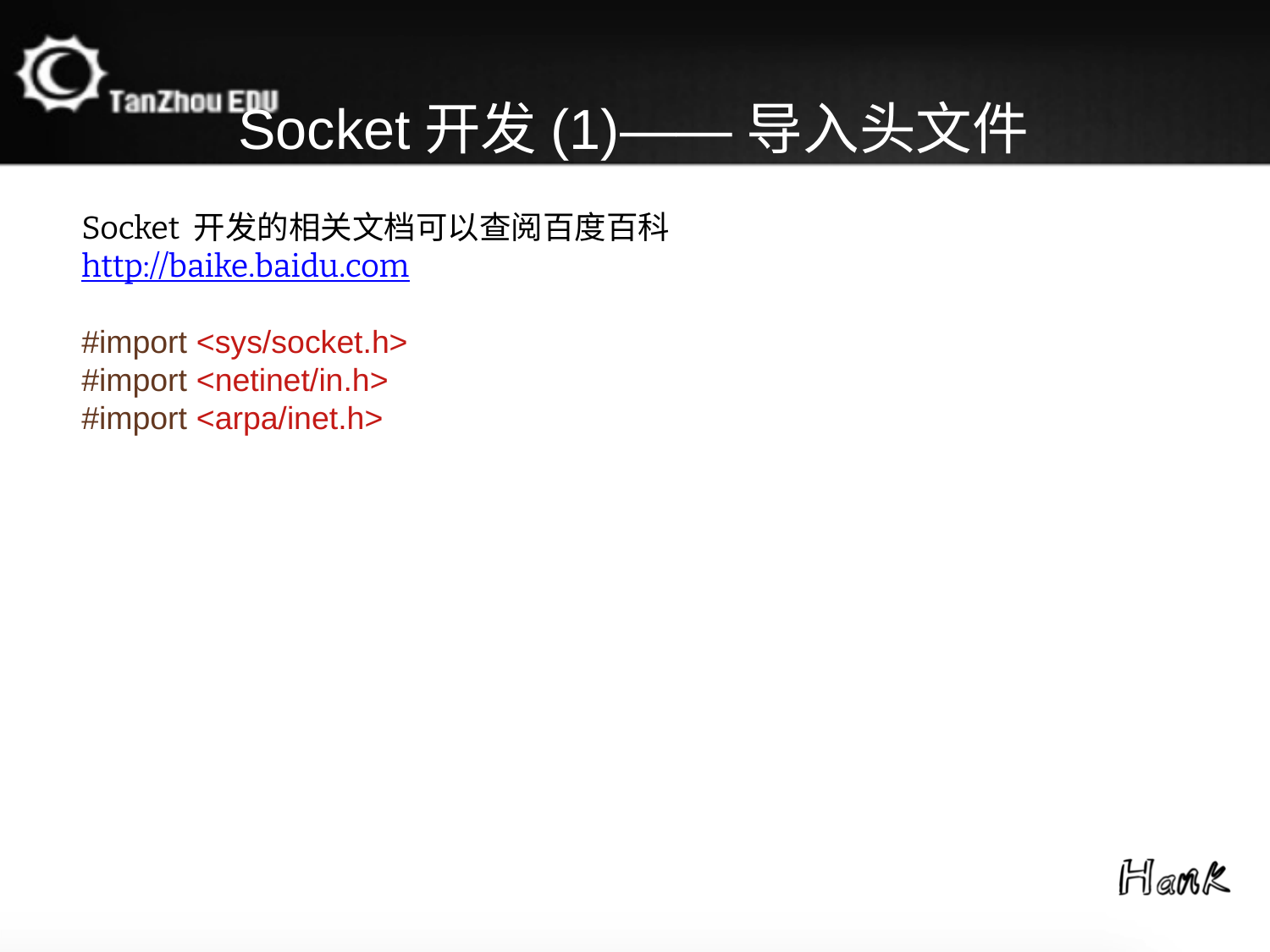

Socket开发(1)——导入头文件
Socket 开发的相关文档可以查阅百度百科
http://baike.baidu.com

#import <sys/socket.h>
#import <netinet/in.h>
#import <arpa/inet.h>